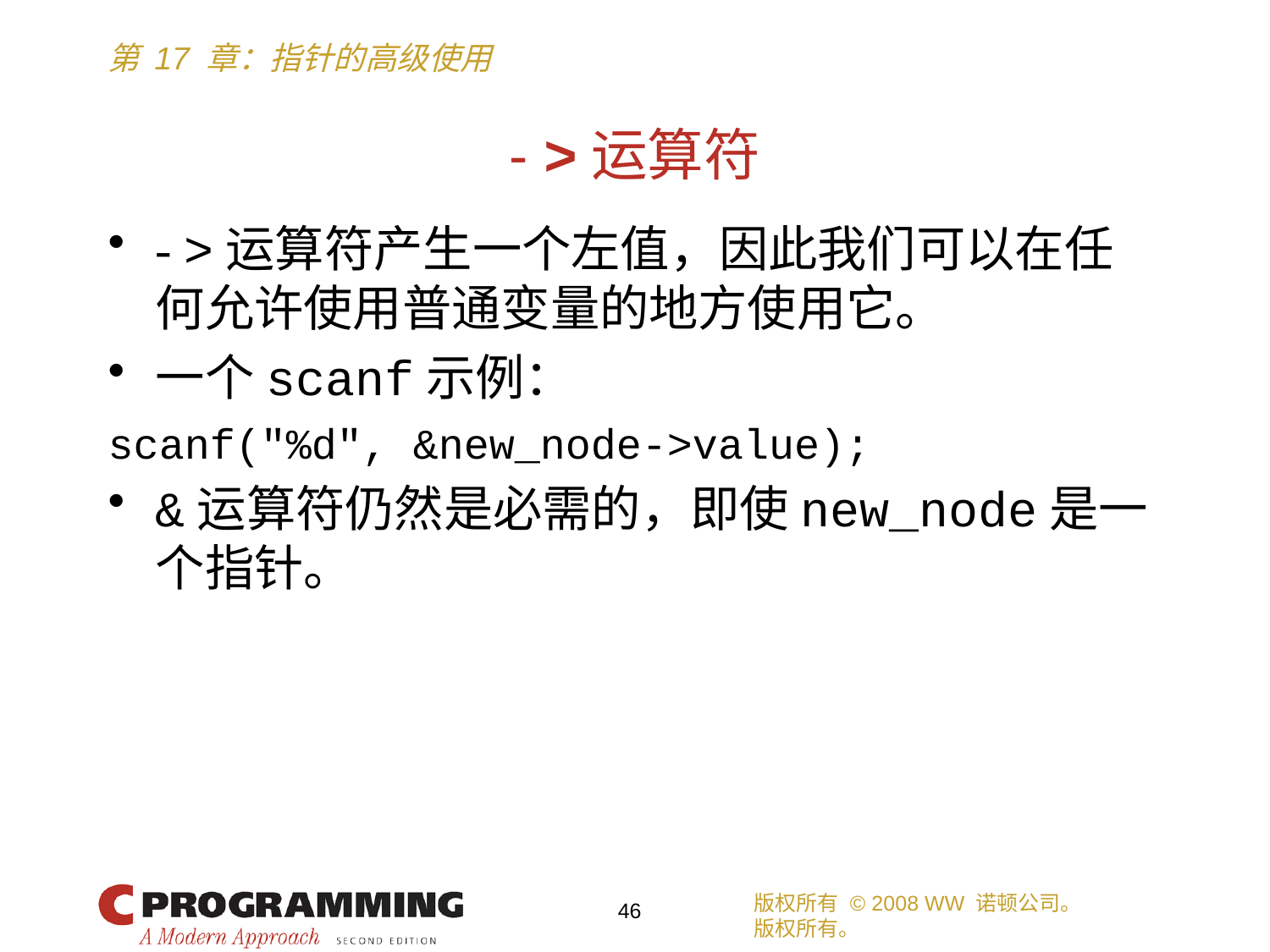

# - >运算符
- >运算符产生一个左值，因此我们可以在任何允许使用普通变量的地方使用它。
一个scanf示例：
scanf("%d", &new_node->value);
&运算符仍然是必需的，即使new_node是一个指针。
版权所有 © 2008 WW 诺顿公司。
版权所有。
46